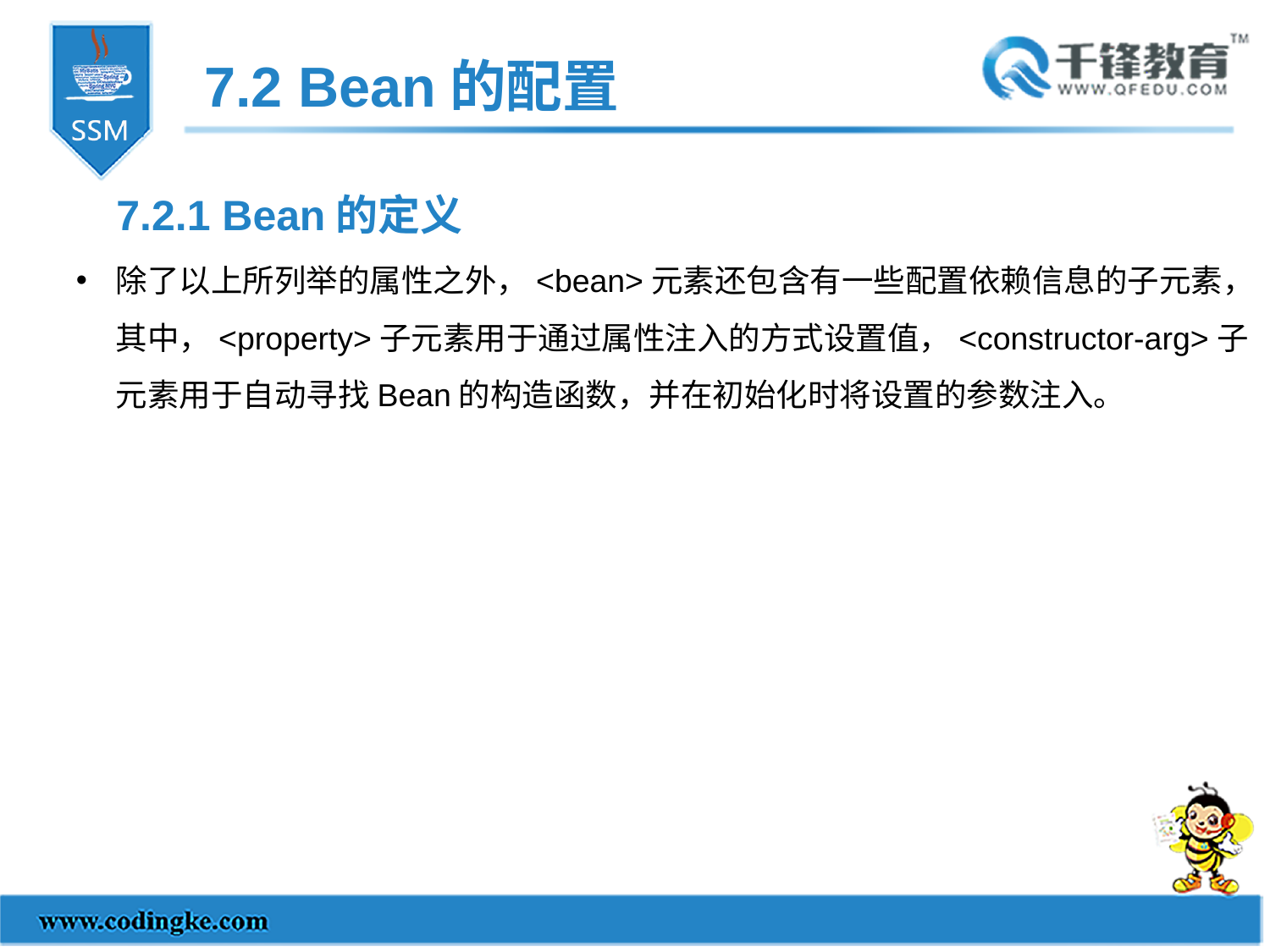

7.2 Bean的配置
7.2.1 Bean的定义
除了以上所列举的属性之外，<bean>元素还包含有一些配置依赖信息的子元素，其中，<property>子元素用于通过属性注入的方式设置值，<constructor-arg>子元素用于自动寻找Bean的构造函数，并在初始化时将设置的参数注入。